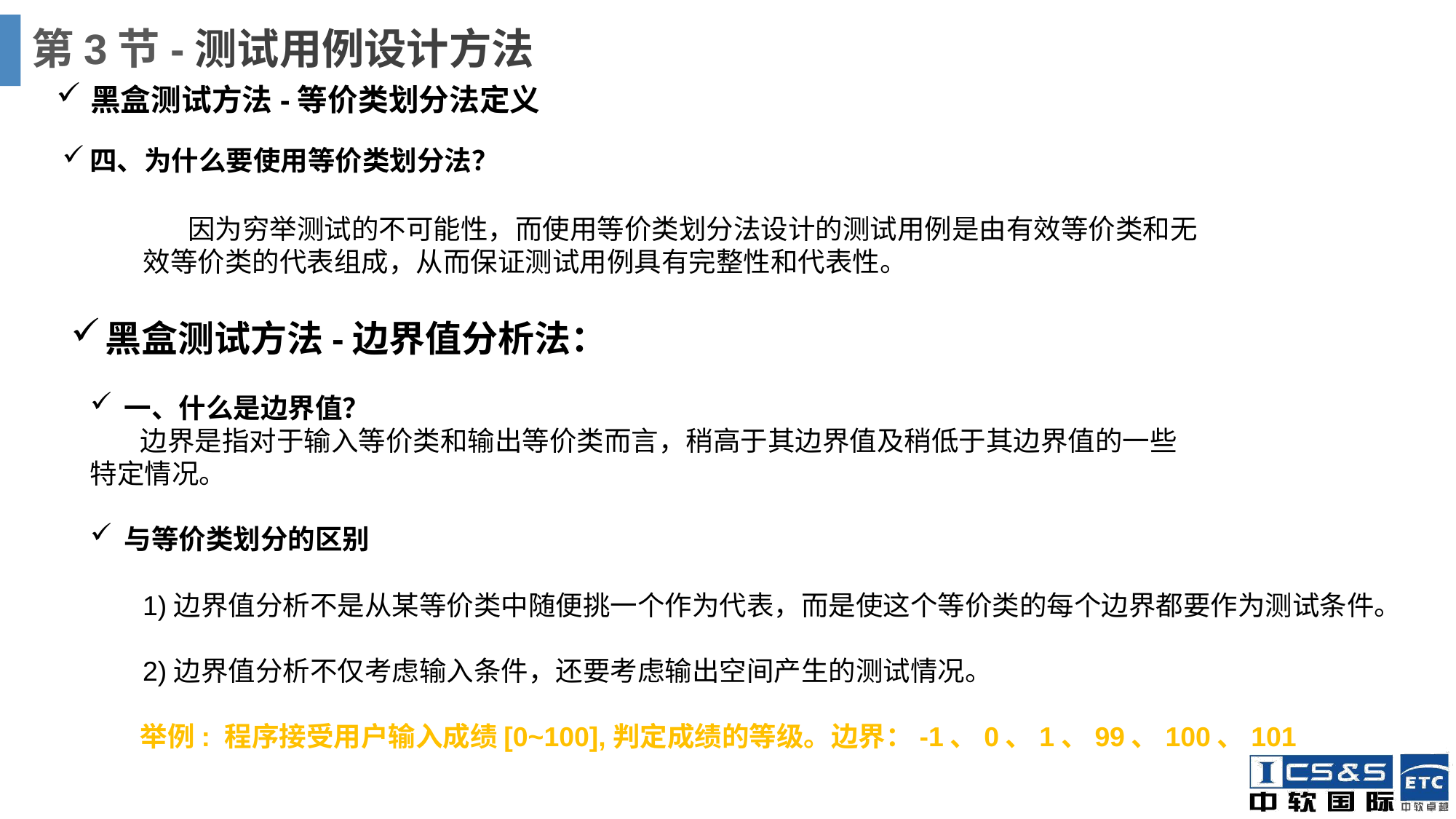

# 第3节-测试用例设计方法
黑盒测试方法-等价类划分法定义
四、为什么要使用等价类划分法？
 因为穷举测试的不可能性，而使用等价类划分法设计的测试用例是由有效等价类和无效等价类的代表组成，从而保证测试用例具有完整性和代表性。
黑盒测试方法-边界值分析法：
一、什么是边界值？
       边界是指对于输入等价类和输出等价类而言，稍高于其边界值及稍低于其边界值的一些特定情况。

与等价类划分的区别
  1)边界值分析不是从某等价类中随便挑一个作为代表，而是使这个等价类的每个边界都要作为测试条件。

  2)边界值分析不仅考虑输入条件，还要考虑输出空间产生的测试情况。

 举例: 程序接受用户输入成绩[0~100],判定成绩的等级。边界：-1、0、1、99、100、101